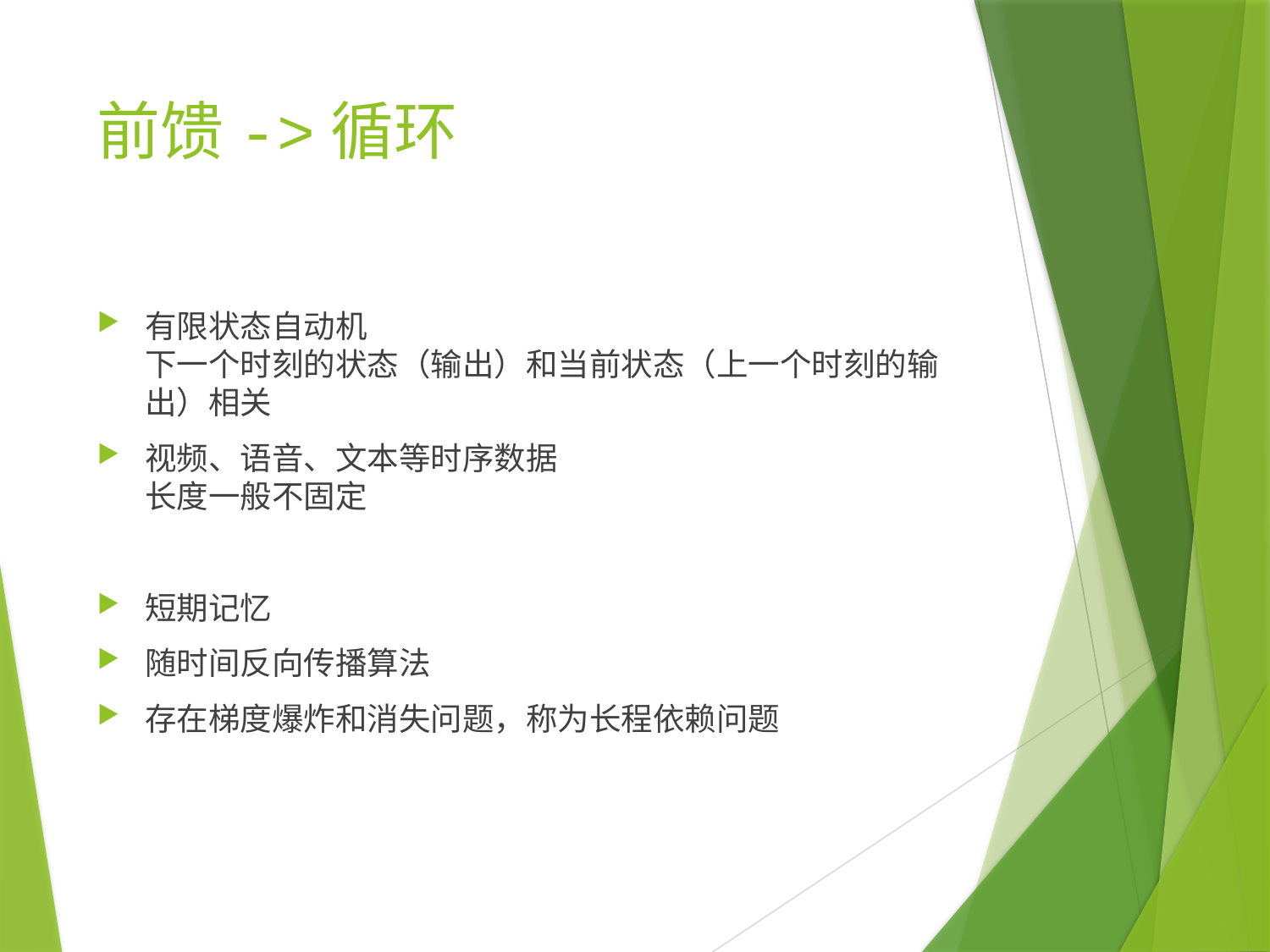

# 前馈->循环
有限状态自动机
下一个时刻的状态（输出）和当前状态（上一个时刻的输出）相关
视频、语音、文本等时序数据
长度一般不固定

短期记忆
随时间反向传播算法
存在梯度爆炸和消失问题，称为长程依赖问题